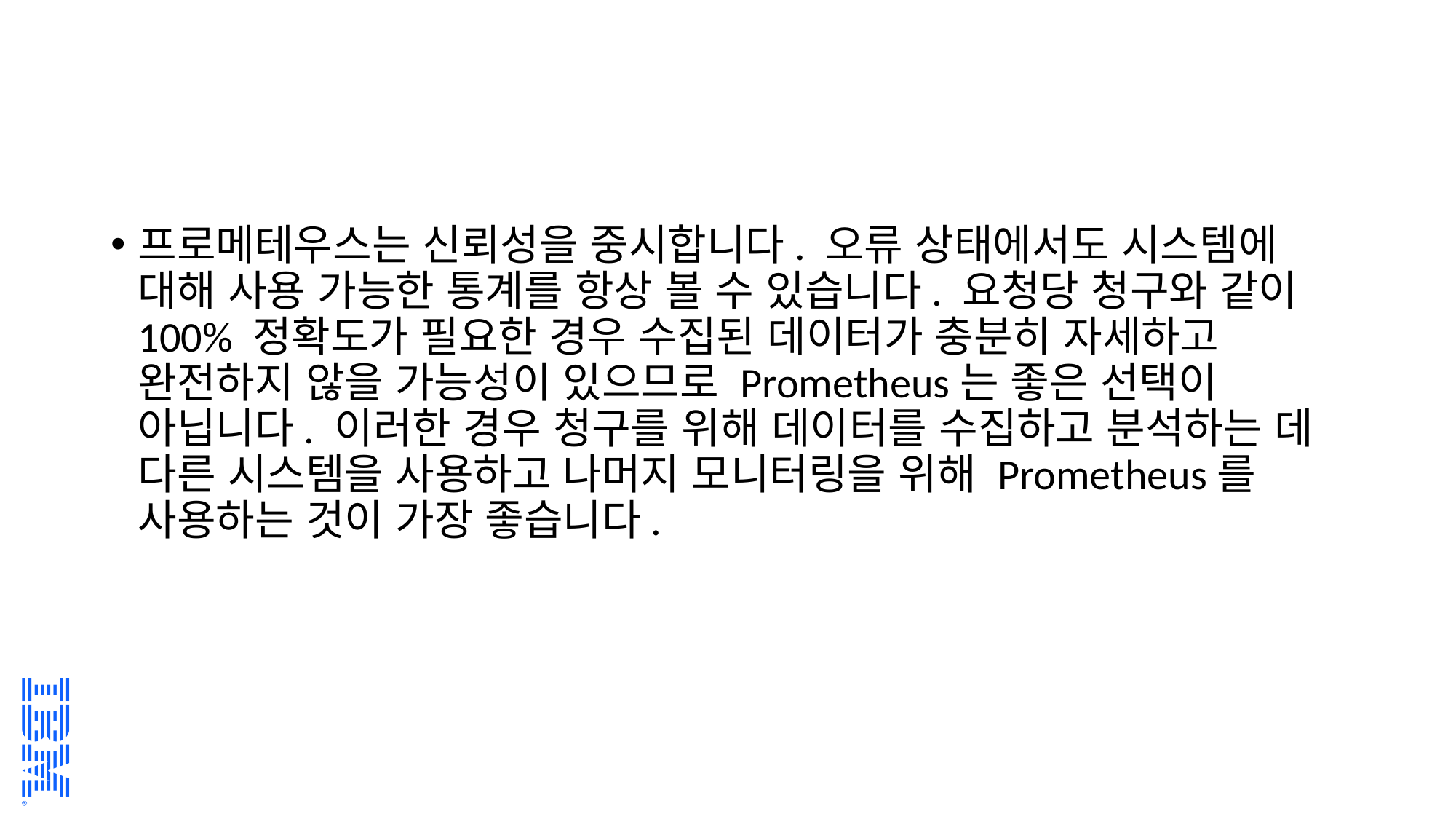

#
프로메테우스는 신뢰성을 중시합니다. 오류 상태에서도 시스템에 대해 사용 가능한 통계를 항상 볼 수 있습니다. 요청당 청구와 같이 100% 정확도가 필요한 경우 수집된 데이터가 충분히 자세하고 완전하지 않을 가능성이 있으므로 Prometheus는 좋은 선택이 아닙니다. 이러한 경우 청구를 위해 데이터를 수집하고 분석하는 데 다른 시스템을 사용하고 나머지 모니터링을 위해 Prometheus를 사용하는 것이 가장 좋습니다.